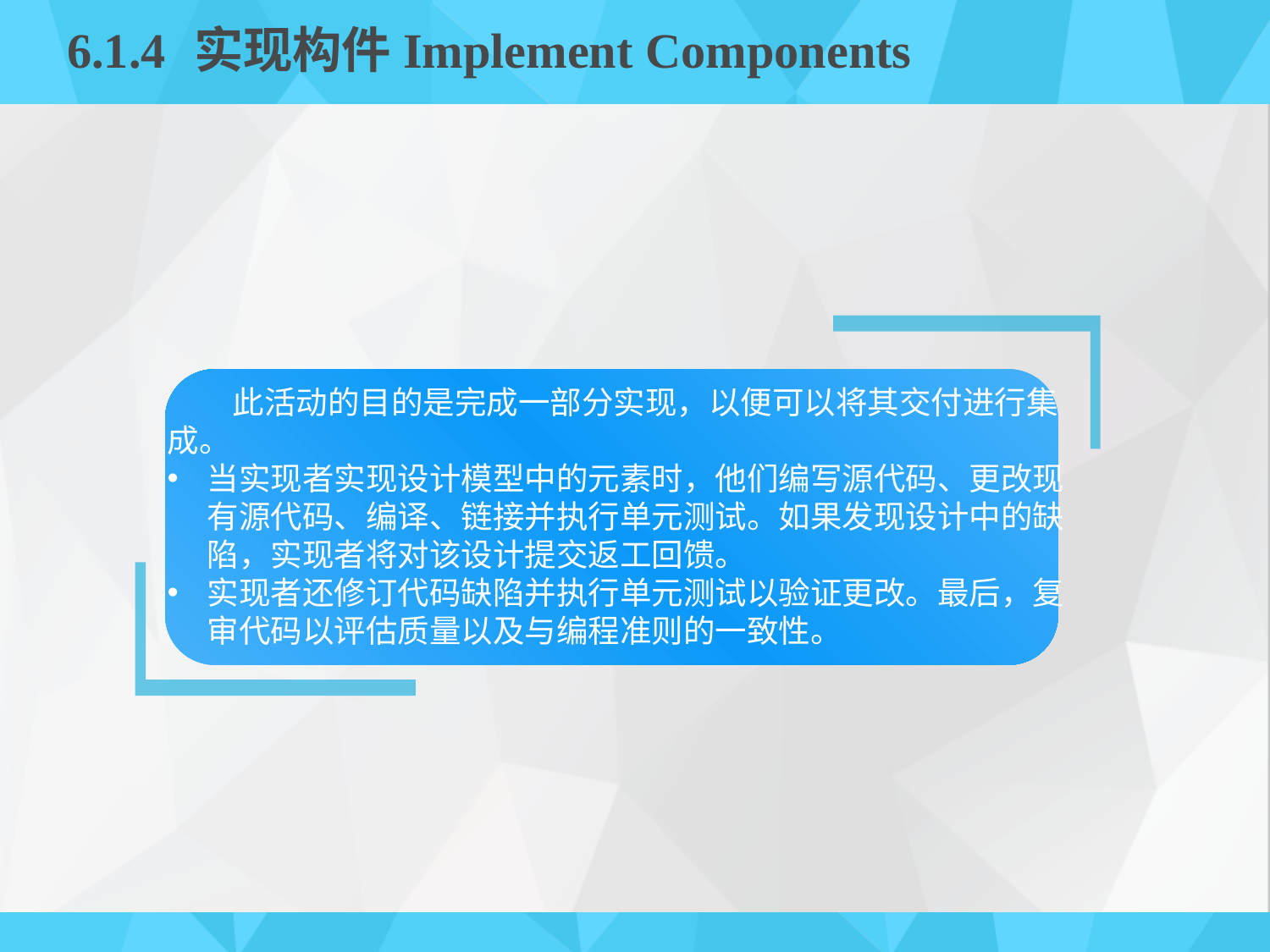

# 6.1.4	实现构件Implement Components

        此活动的目的是完成一部分实现，以便可以将其交付进行集成。
当实现者实现设计模型中的元素时，他们编写源代码、更改现有源代码、编译、链接并执行单元测试。如果发现设计中的缺陷，实现者将对该设计提交返工回馈。
实现者还修订代码缺陷并执行单元测试以验证更改。最后，复审代码以评估质量以及与编程准则的一致性。